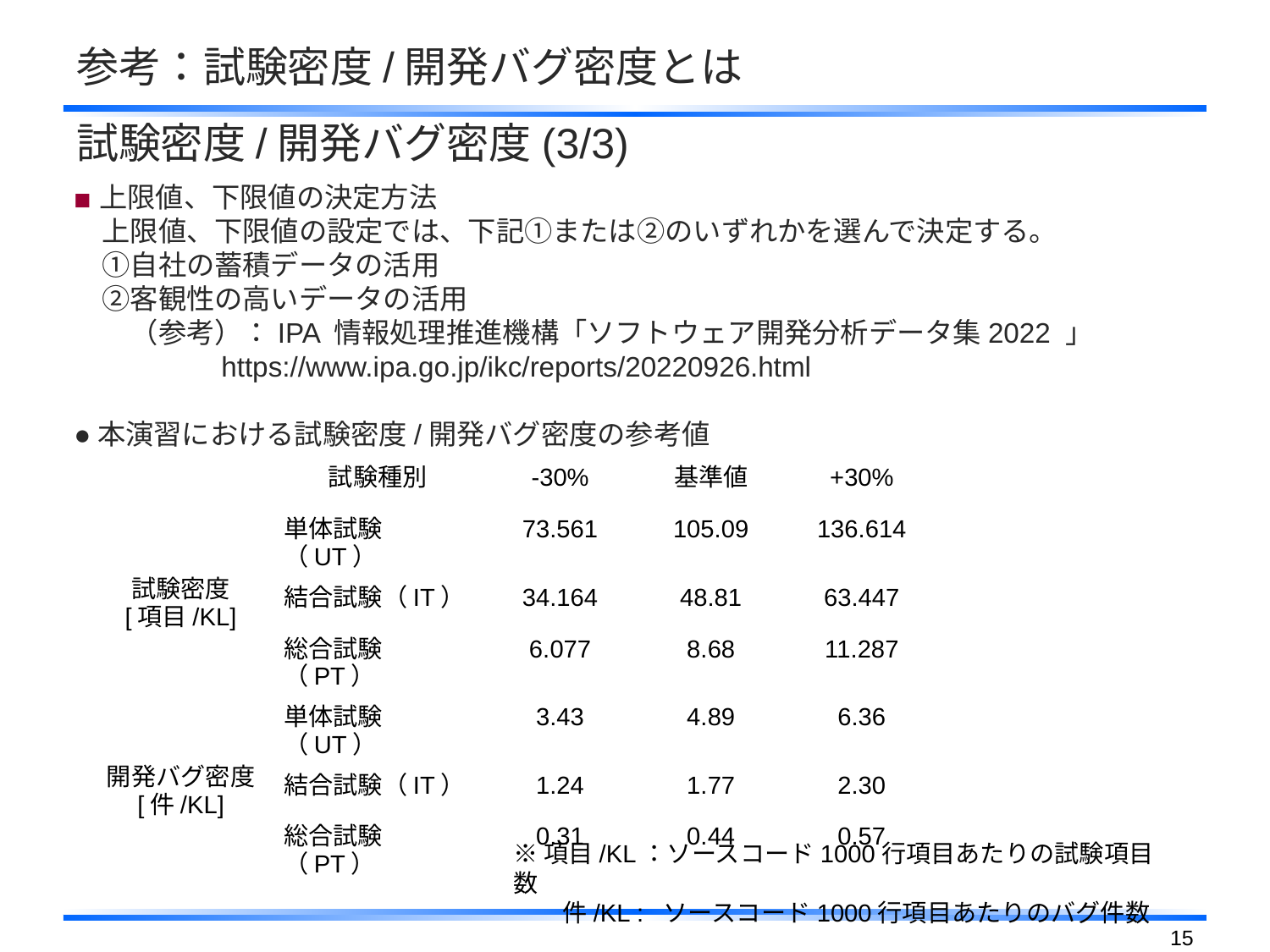

# 参考：試験密度/開発バグ密度とは
試験密度/開発バグ密度(3/3)
上限値、下限値の決定方法
　上限値、下限値の設定では、下記①または②のいずれかを選んで決定する。
　①自社の蓄積データの活用
　②客観性の高いデータの活用
　　（参考）：IPA 情報処理推進機構「ソフトウェア開発分析データ集2022 」
　　　　　https://www.ipa.go.jp/ikc/reports/20220926.html

●本演習における試験密度/開発バグ密度の参考値

|  | 試験種別 | -30% | 基準値 | +30% |
| --- | --- | --- | --- | --- |
| 試験密度 [項目/KL] | 単体試験（UT） | 73.561 | 105.09 | 136.614 |
|  | 結合試験（IT） | 34.164 | 48.81 | 63.447 |
|  | 総合試験（PT） | 6.077 | 8.68 | 11.287 |
| 開発バグ密度 [件/KL] | 単体試験（UT） | 3.43 | 4.89 | 6.36 |
|  | 結合試験（IT） | 1.24 | 1.77 | 2.30 |
|  | 総合試験（PT） | 0.31 | 0.44 | 0.57 |
※項目/KL：ソースコード1000行項目あたりの試験項目数
　　件/KL :  ソースコード1000行項目あたりのバグ件数
15